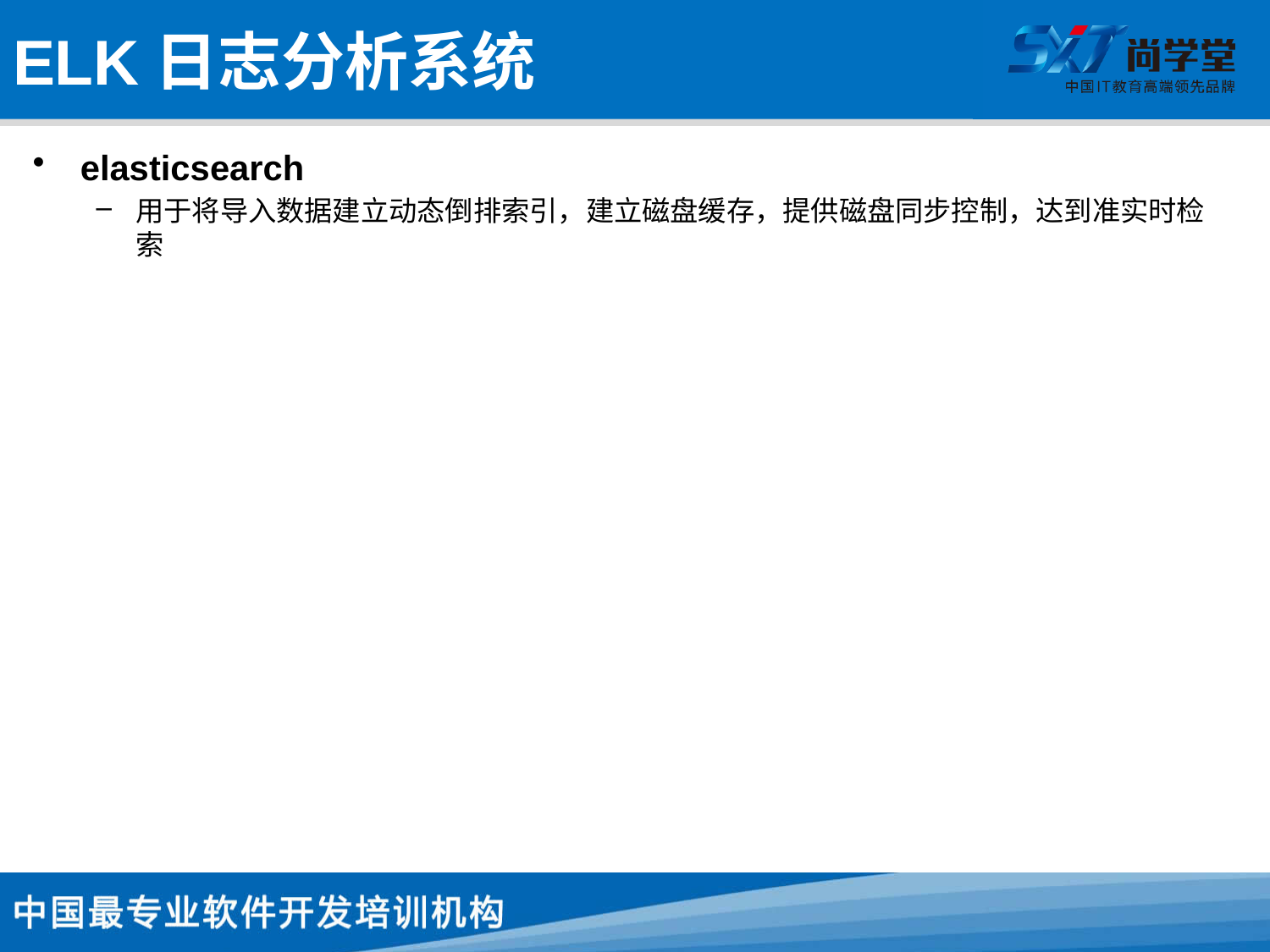

# ELK日志分析系统
elasticsearch
用于将导入数据建立动态倒排索引，建立磁盘缓存，提供磁盘同步控制，达到准实时检索